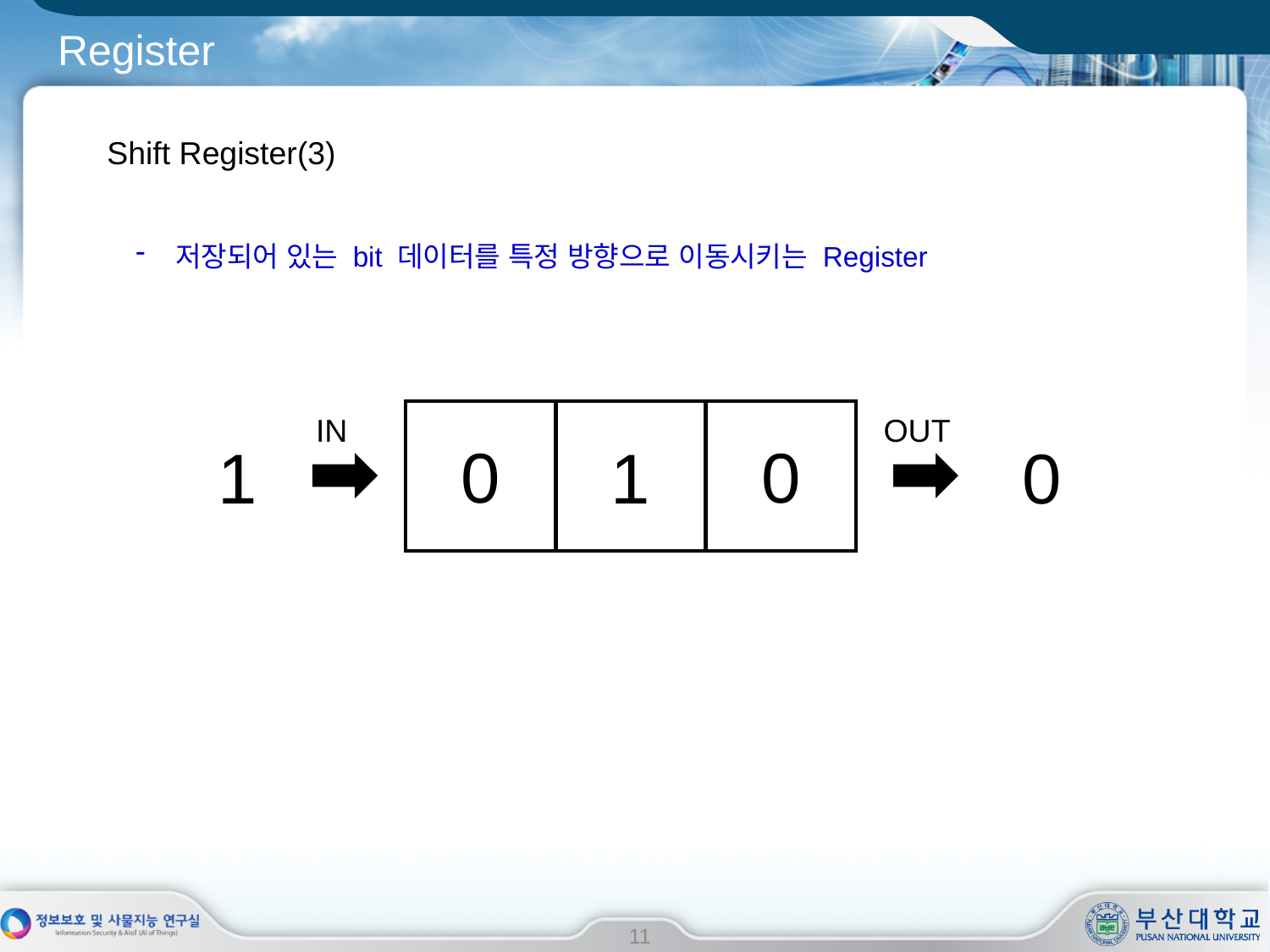

# Register
Shift Register(3)
저장되어 있는 bit 데이터를 특정 방향으로 이동시키는 Register

IN
OUT
0
0
1
1
0

11